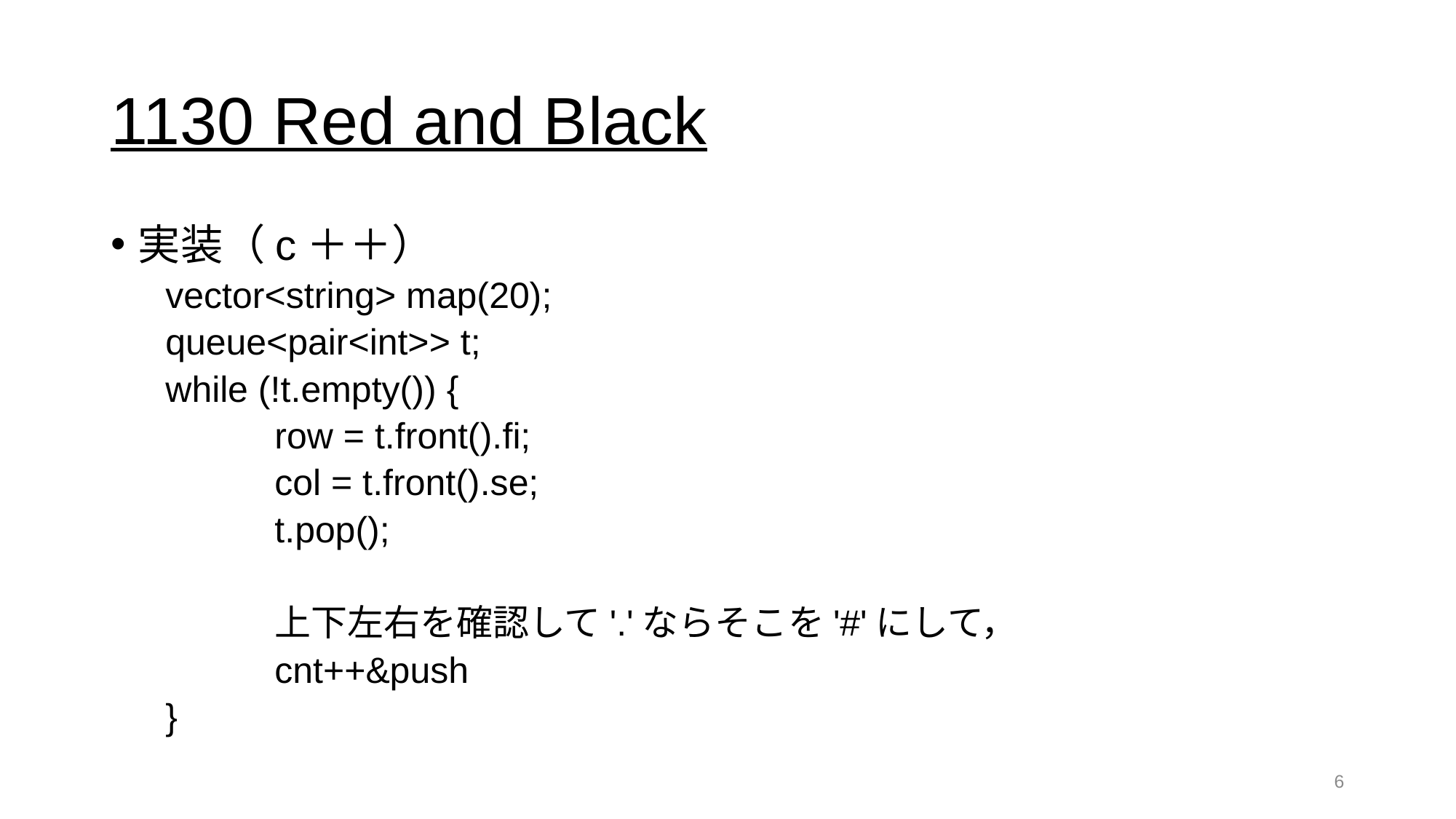

# 1130 Red and Black
実装（c＋＋）
vector<string> map(20);
queue<pair<int>> t;
while (!t.empty()) {
	row = t.front().fi;
	col = t.front().se;
	t.pop();

	上下左右を確認して'.'ならそこを'#'にして，
	cnt++&push
}
6